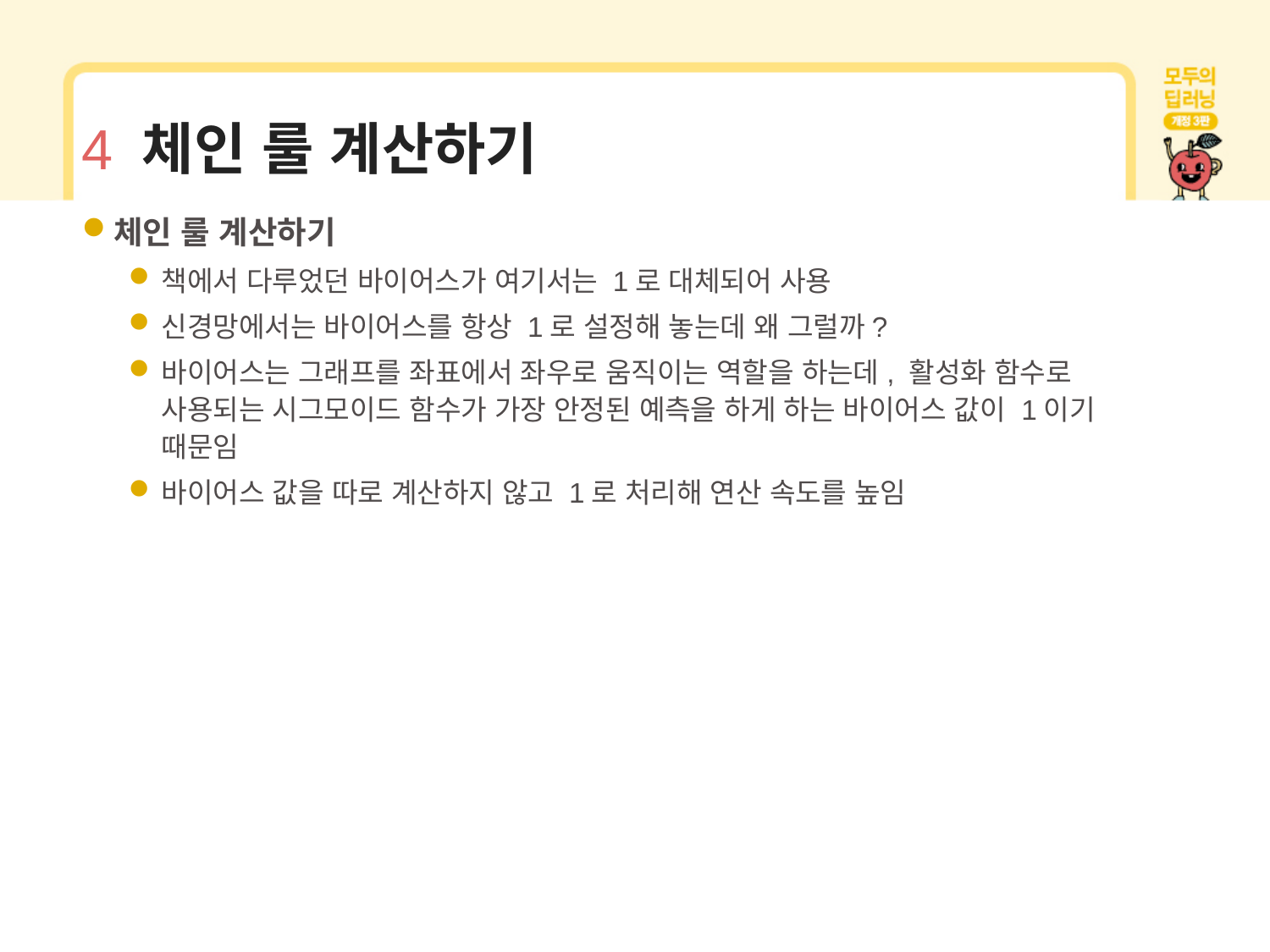

# 4 체인 룰 계산하기
체인 룰 계산하기
책에서 다루었던 바이어스가 여기서는 1로 대체되어 사용
신경망에서는 바이어스를 항상 1로 설정해 놓는데 왜 그럴까?
바이어스는 그래프를 좌표에서 좌우로 움직이는 역할을 하는데, 활성화 함수로 사용되는 시그모이드 함수가 가장 안정된 예측을 하게 하는 바이어스 값이 1이기 때문임
바이어스 값을 따로 계산하지 않고 1로 처리해 연산 속도를 높임